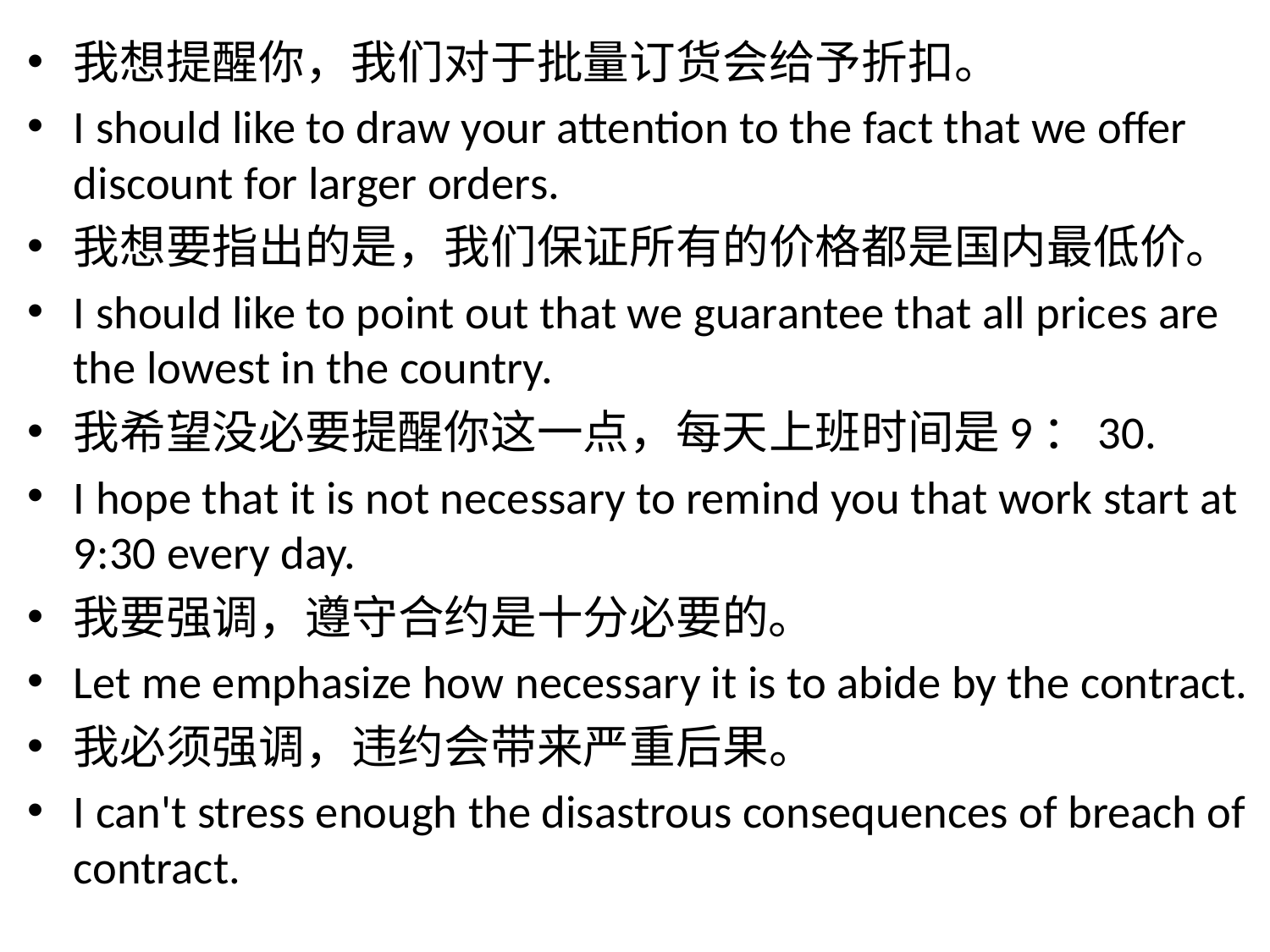

我想提醒你，我们对于批量订货会给予折扣。
I should like to draw your attention to the fact that we offer discount for larger orders.
我想要指出的是，我们保证所有的价格都是国内最低价。
I should like to point out that we guarantee that all prices are the lowest in the country.
我希望没必要提醒你这一点，每天上班时间是9：30.
I hope that it is not necessary to remind you that work start at 9:30 every day.
我要强调，遵守合约是十分必要的。
Let me emphasize how necessary it is to abide by the contract.
我必须强调，违约会带来严重后果。
I can't stress enough the disastrous consequences of breach of contract.